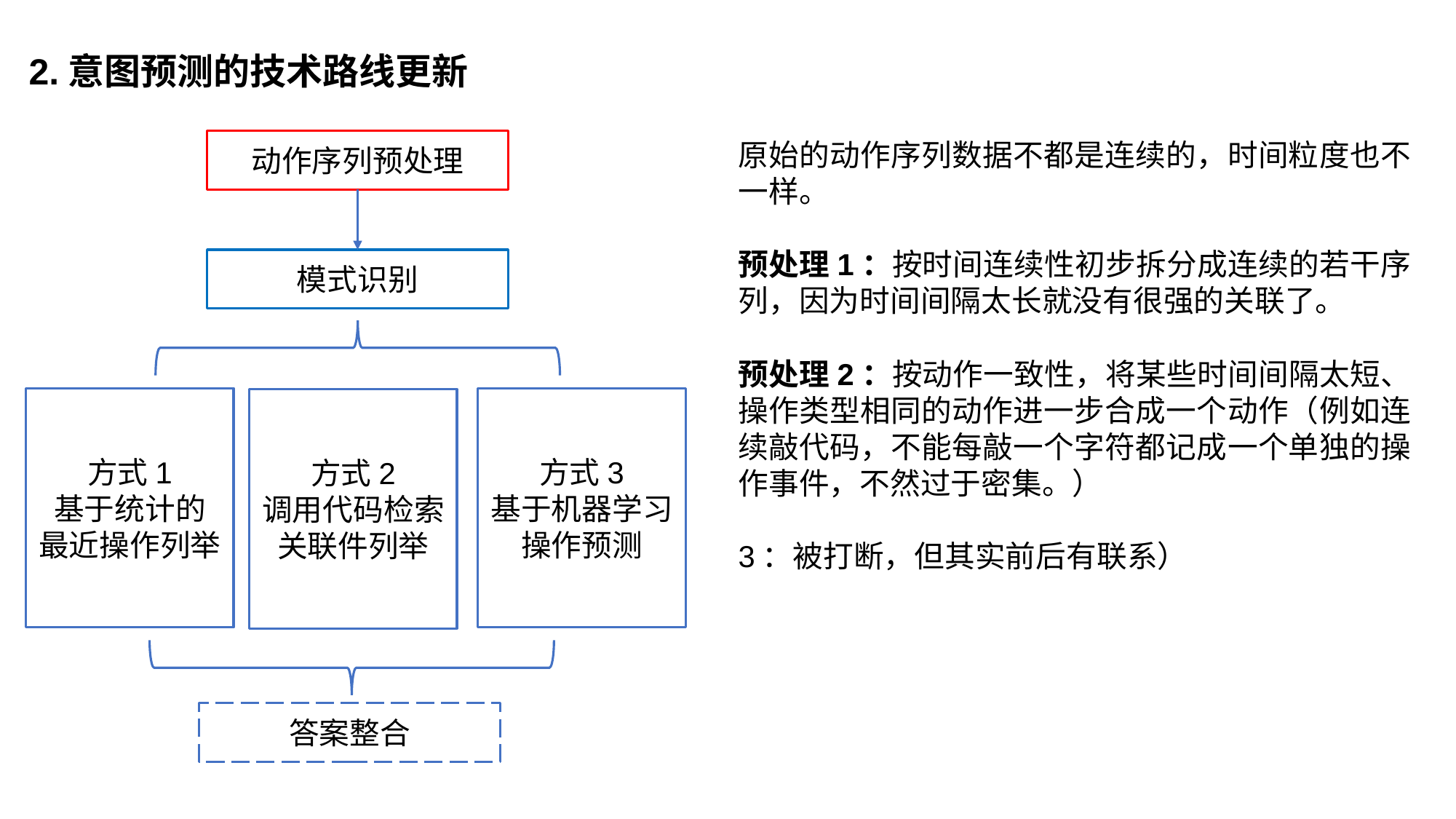

2.意图预测的技术路线更新
动作序列预处理
原始的动作序列数据不都是连续的，时间粒度也不一样。

预处理1：按时间连续性初步拆分成连续的若干序列，因为时间间隔太长就没有很强的关联了。

预处理2：按动作一致性，将某些时间间隔太短、操作类型相同的动作进一步合成一个动作（例如连续敲代码，不能每敲一个字符都记成一个单独的操作事件，不然过于密集。）

3：被打断，但其实前后有联系）

模式识别
方式1
基于统计的
最近操作列举
方式3
基于机器学习
操作预测
方式2
调用代码检索
关联件列举

答案整合